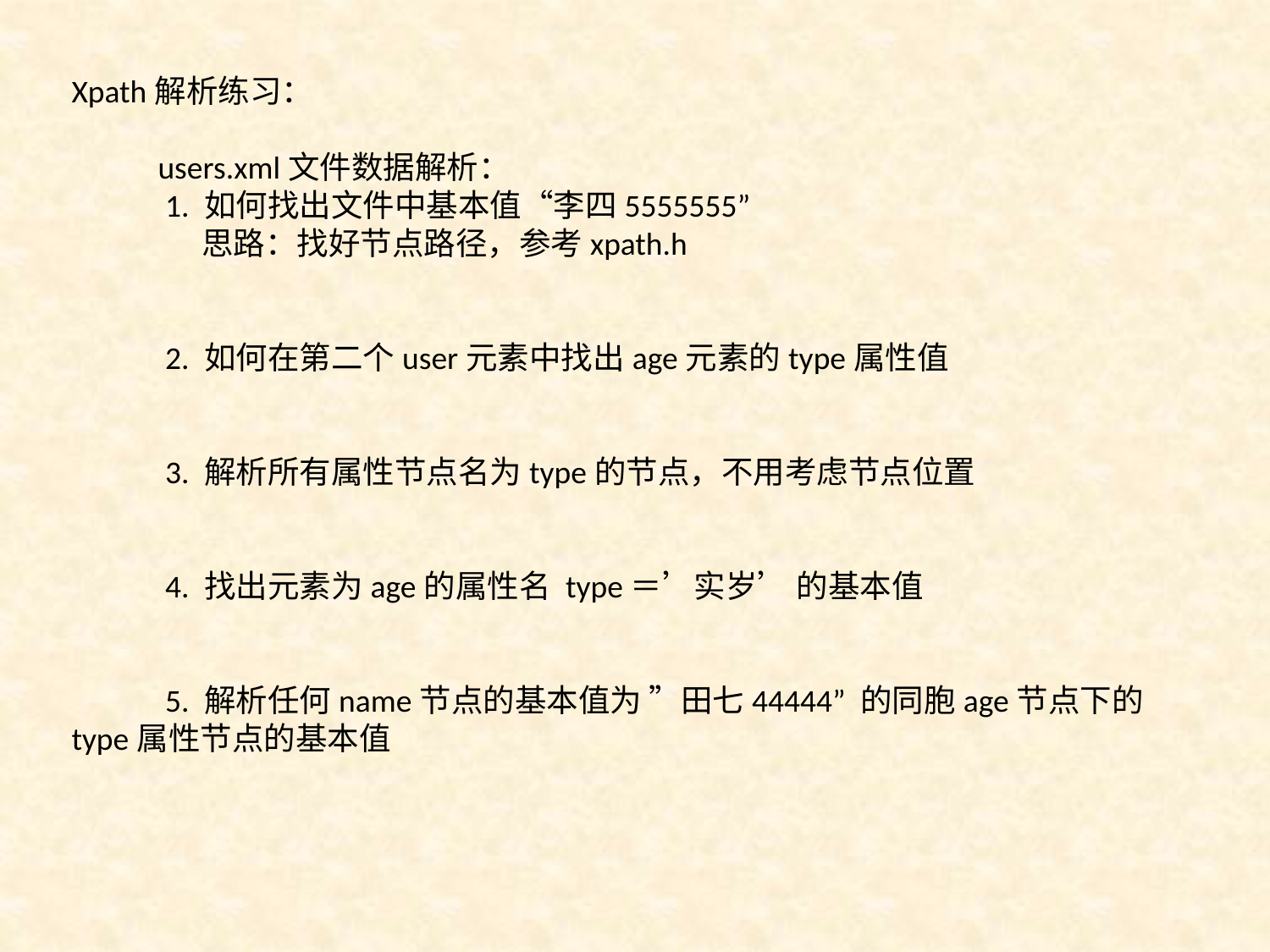

Xpath解析练习：

            users.xml文件数据解析：
             1. 如何找出文件中基本值“李四5555555”
                 思路：找好节点路径，参考xpath.h

             2. 如何在第二个user元素中找出age元素的type属性值

             3. 解析所有属性节点名为type的节点，不用考虑节点位置

             4. 找出元素为age的属性名 type＝’实岁’ 的基本值

             5. 解析任何name节点的基本值为 ”田七44444” 的同胞age节点下的type属性节点的基本值